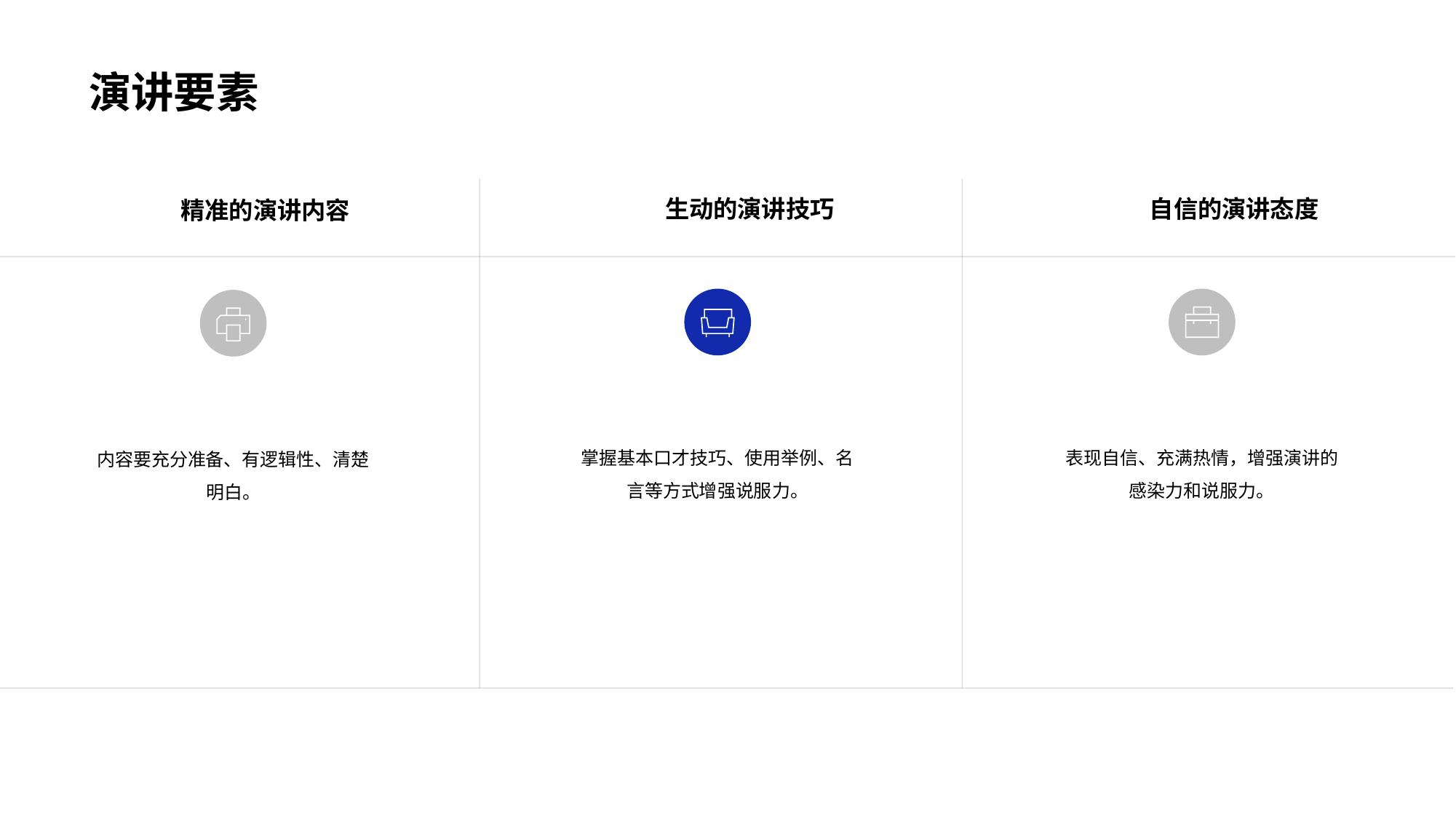

演讲要素
生动的演讲技巧

掌握基本口才技巧、使用举例、名言等方式增强说服力。
自信的演讲态度

表现自信、充满热情，增强演讲的感染力和说服力。
精准的演讲内容

内容要充分准备、有逻辑性、清楚明白。